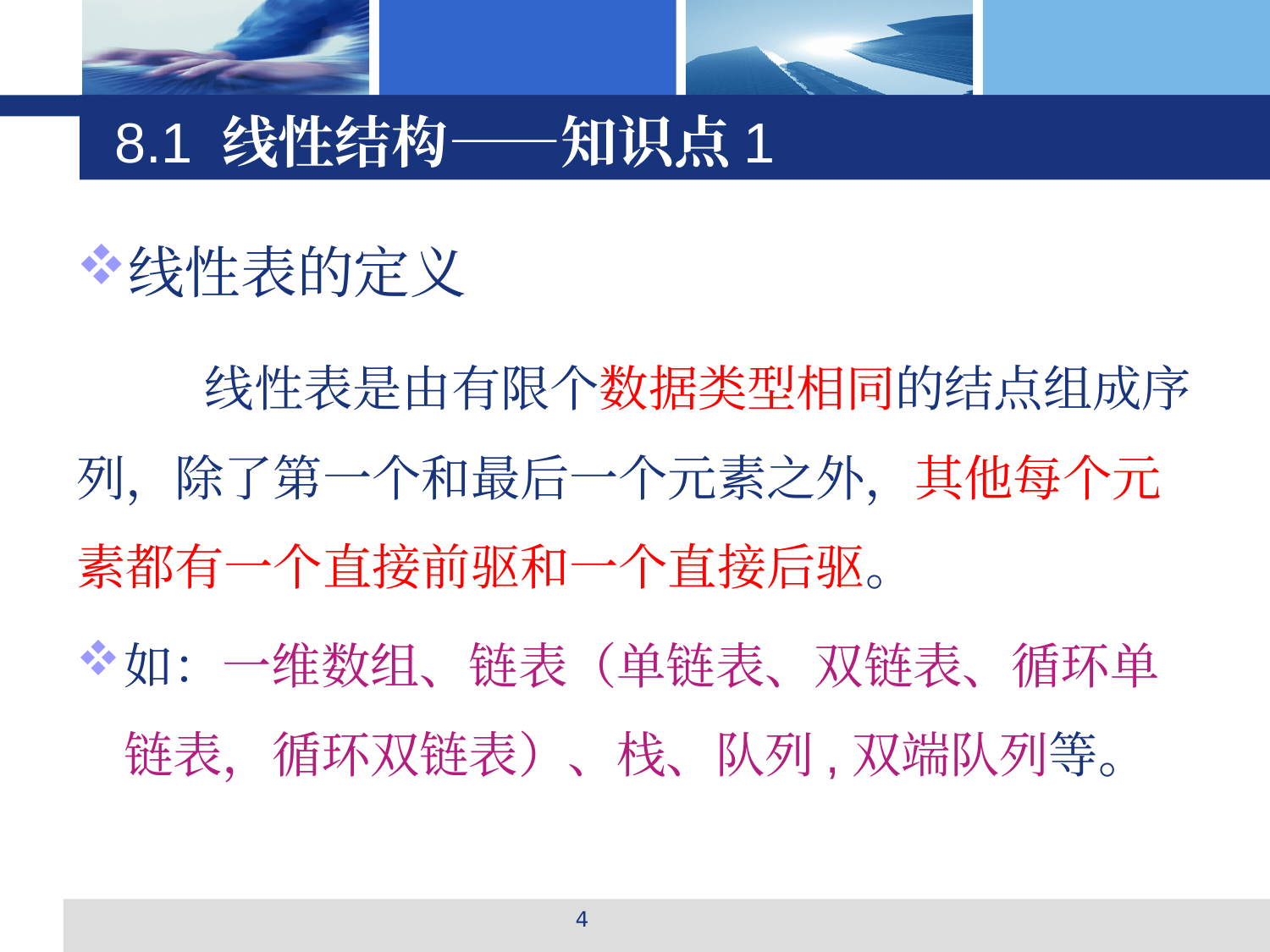

# 8.1 线性结构——知识点1
线性表的定义
        线性表是由有限个数据类型相同的结点组成序列，除了第一个和最后一个元素之外，其他每个元素都有一个直接前驱和一个直接后驱。
如：一维数组、链表（单链表、双链表、循环单链表，循环双链表）、栈、队列,双端队列等。

4